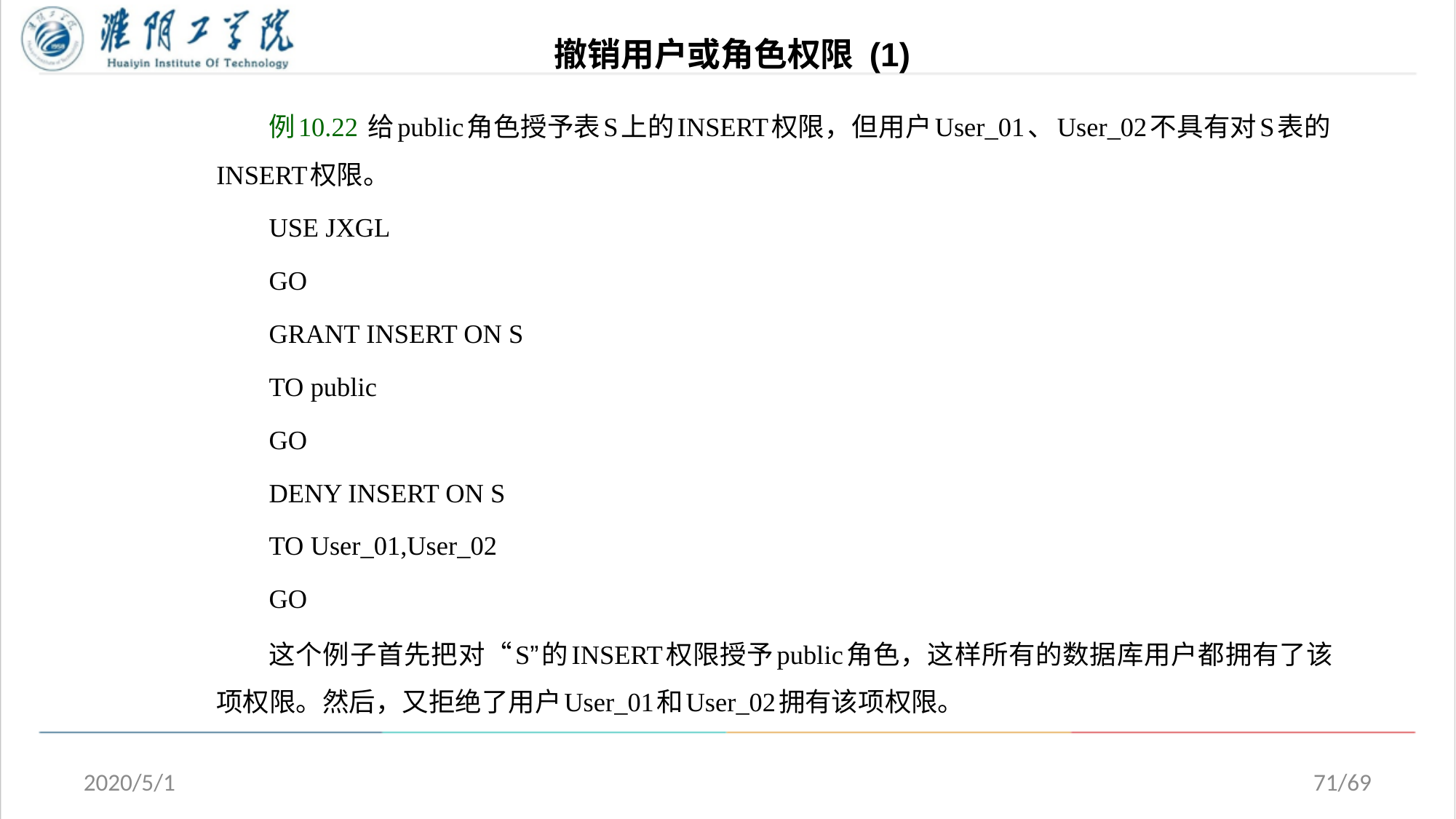

# 撤销用户或角色权限 (1)
例10.22 给public角色授予表S上的INSERT权限，但用户User_01、User_02不具有对S表的INSERT权限。
USE JXGL
GO
GRANT INSERT ON S
TO public
GO
DENY INSERT ON S
TO User_01,User_02
GO
这个例子首先把对“S”的INSERT权限授予public角色，这样所有的数据库用户都拥有了该项权限。然后，又拒绝了用户User_01和User_02拥有该项权限。
2020/5/1
71/69